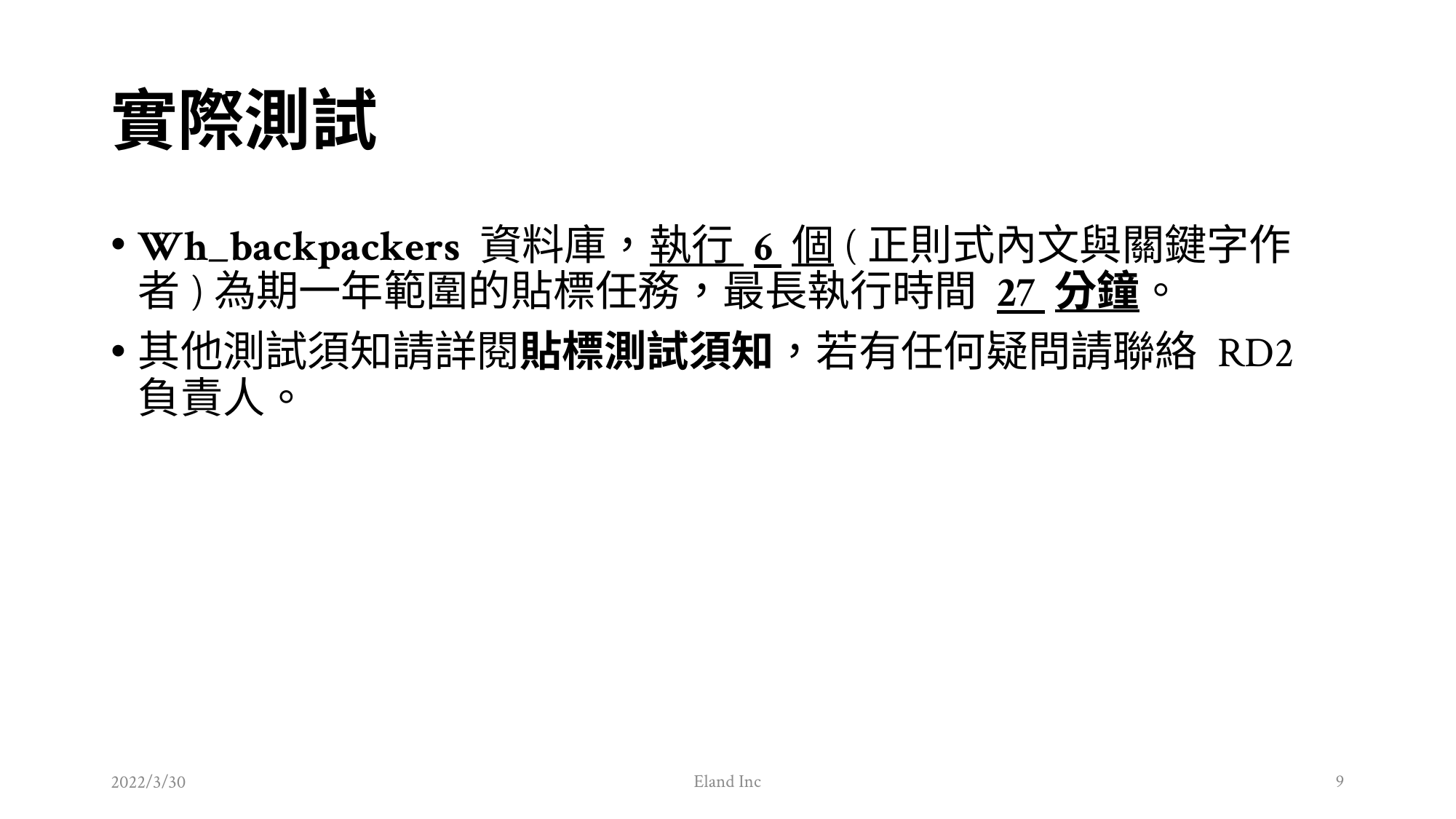

# 實際測試
Wh_backpackers 資料庫，執行 6 個(正則式內文與關鍵字作者)為期一年範圍的貼標任務，最長執行時間 27 分鐘。
其他測試須知請詳閱貼標測試須知，若有任何疑問請聯絡 RD2 負責人。

2022/3/30
Eland Inc
9